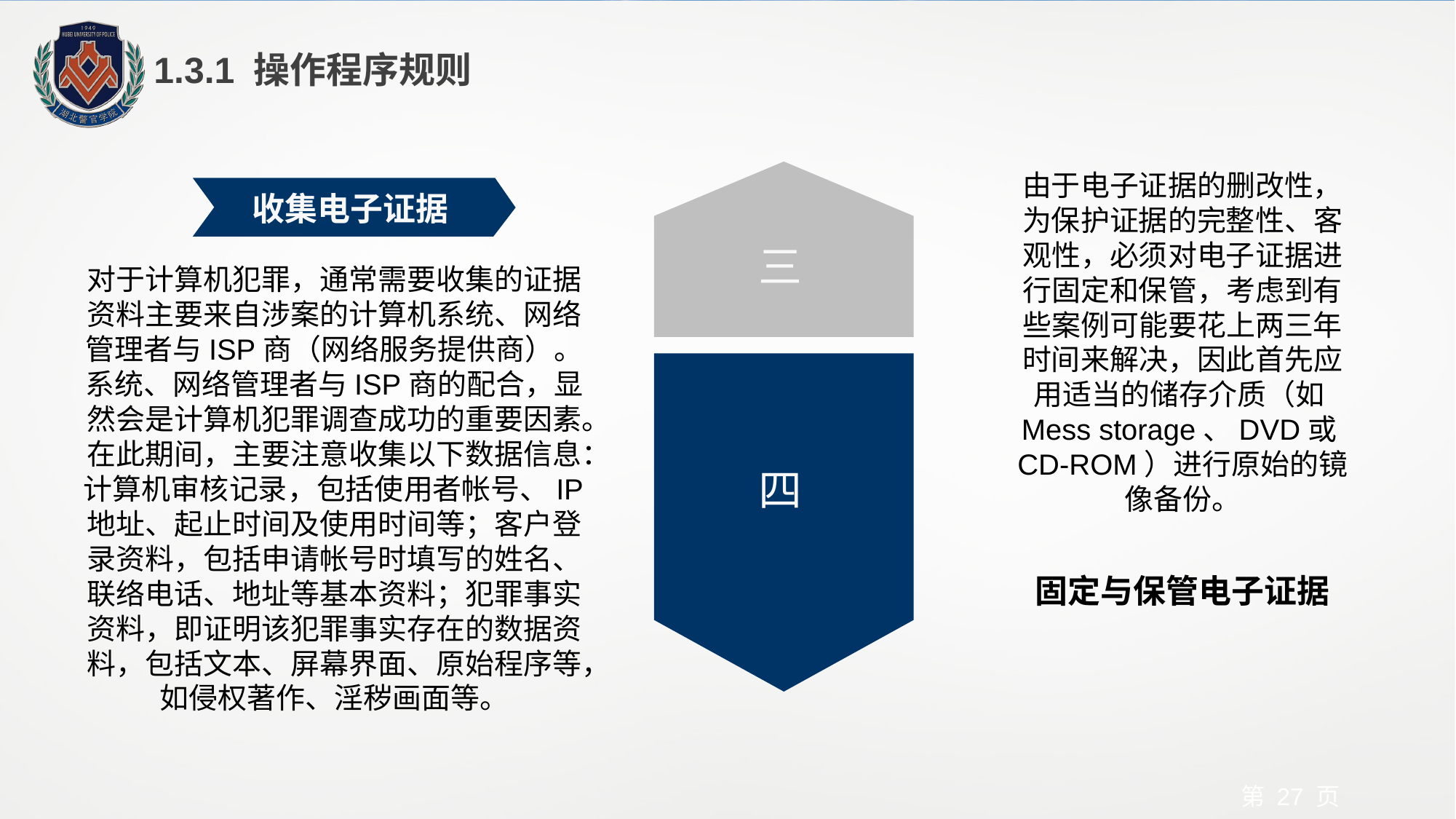

1.3.1 操作程序规则
由于电子证据的删改性，为保护证据的完整性、客观性，必须对电子证据进行固定和保管，考虑到有些案例可能要花上两三年时间来解决，因此首先应用适当的储存介质（如Mess storage、DVD或CD-ROM）进行原始的镜像备份。

三

收集电子证据
对于计算机犯罪，通常需要收集的证据资料主要来自涉案的计算机系统、网络管理者与ISP商（网络服务提供商）。系统、网络管理者与ISP商的配合，显然会是计算机犯罪调查成功的重要因素。在此期间，主要注意收集以下数据信息：计算机审核记录，包括使用者帐号、IP地址、起止时间及使用时间等；客户登录资料，包括申请帐号时填写的姓名、联络电话、地址等基本资料；犯罪事实资料，即证明该犯罪事实存在的数据资料，包括文本、屏幕界面、原始程序等，如侵权著作、淫秽画面等。

四
固定与保管电子证据